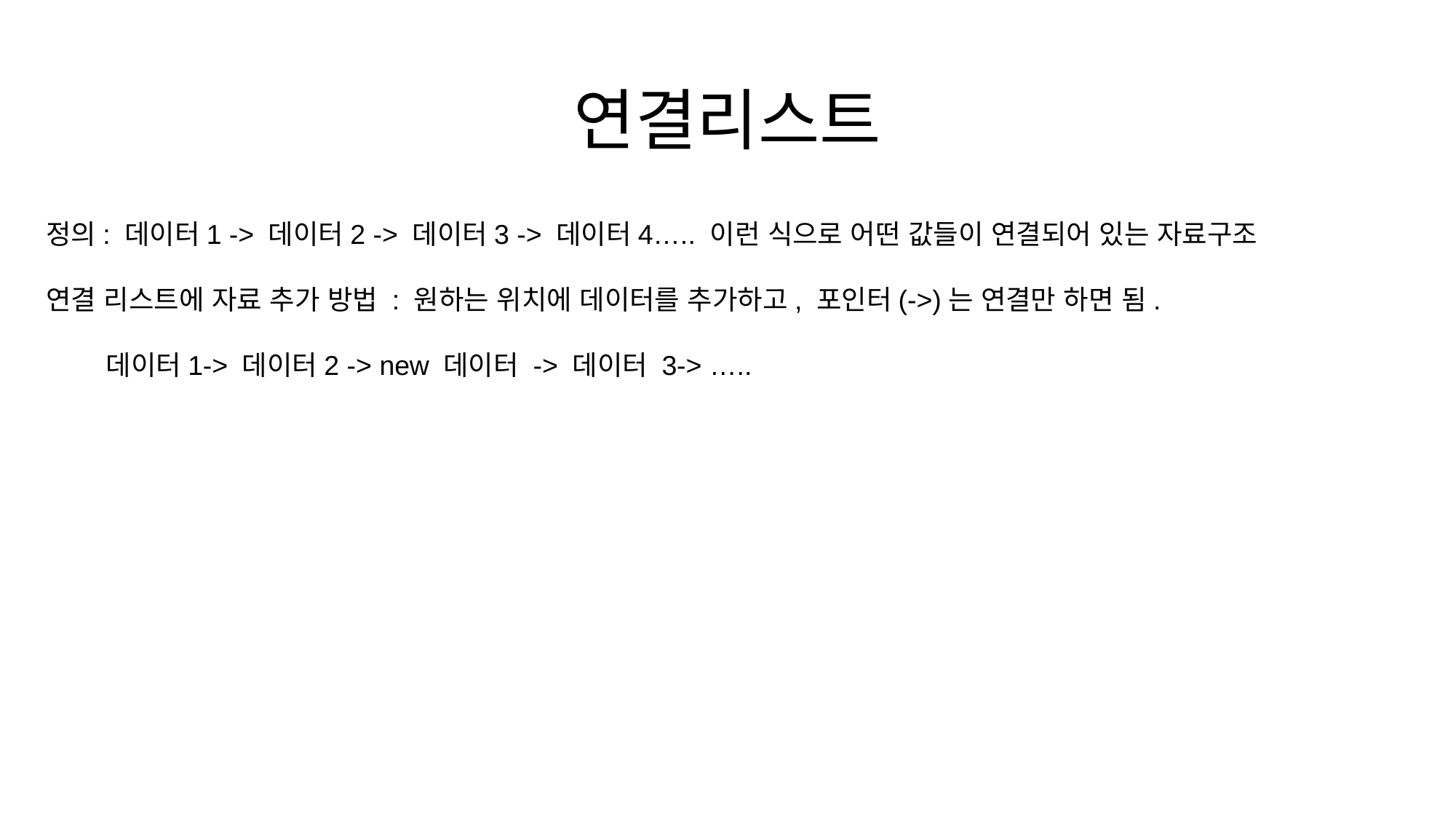

# 연결리스트
정의: 데이터1 -> 데이터2 -> 데이터3 -> 데이터4….. 이런 식으로 어떤 값들이 연결되어 있는 자료구조

연결 리스트에 자료 추가 방법 : 원하는 위치에 데이터를 추가하고, 포인터(->)는 연결만 하면 됨.

       데이터1-> 데이터2 -> new 데이터 -> 데이터 3-> …..